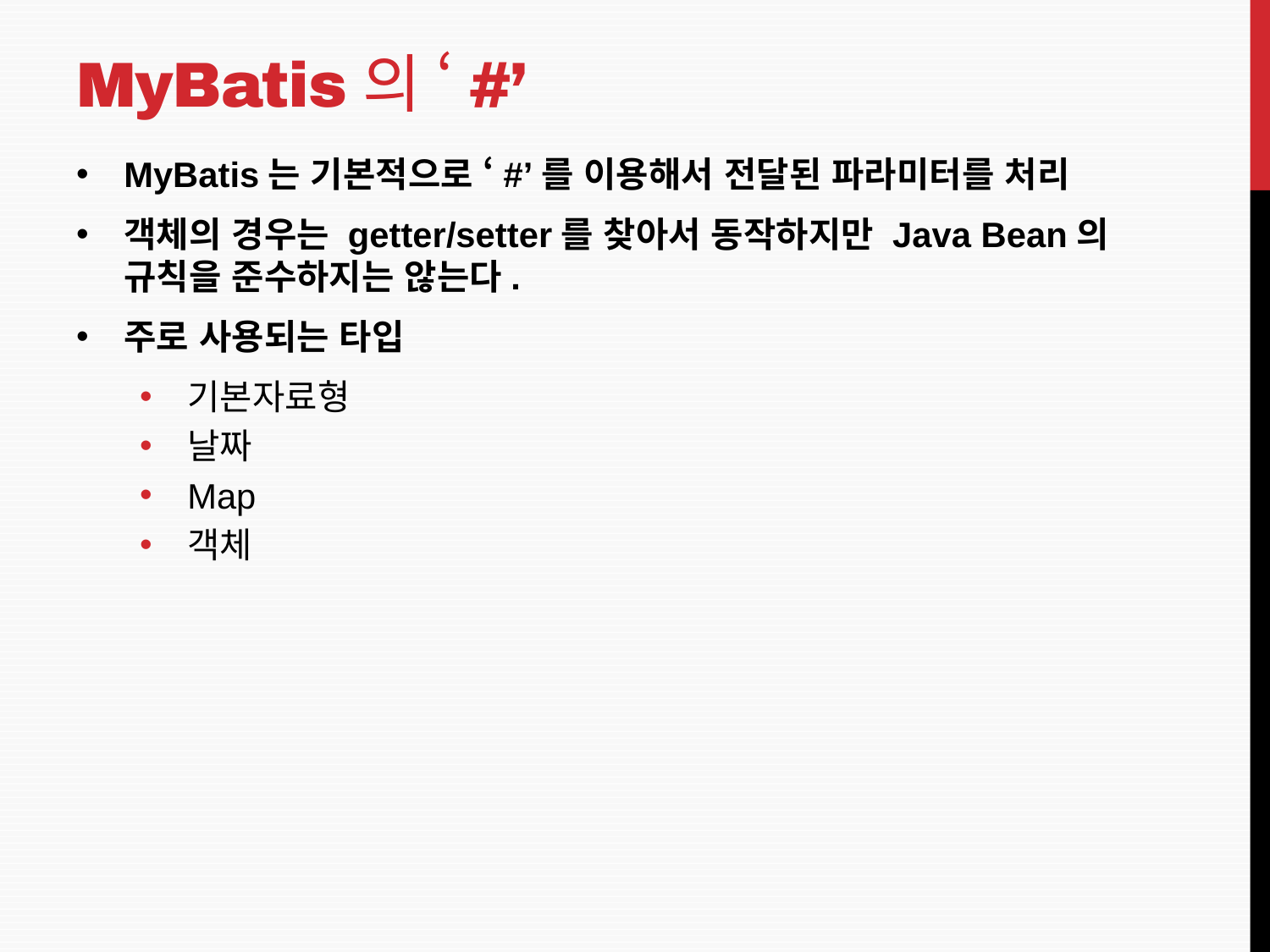

# MyBatis의 ‘#’
MyBatis는 기본적으로 ‘#’를 이용해서 전달된 파라미터를 처리
객체의 경우는 getter/setter를 찾아서 동작하지만 Java Bean의 규칙을 준수하지는 않는다.
주로 사용되는 타입
기본자료형
날짜
Map
객체